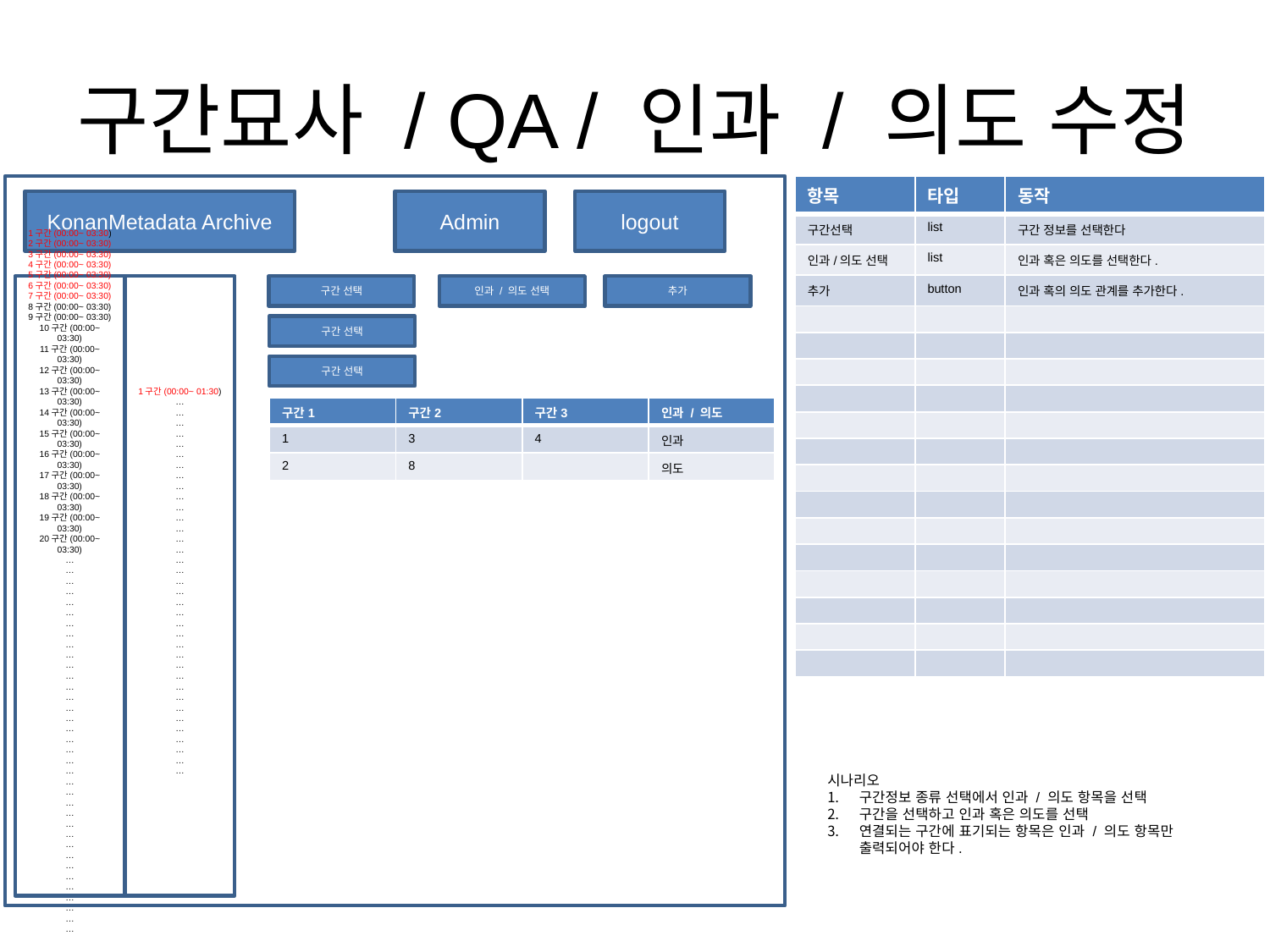

# 구간묘사 / QA / 인과 / 의도 수정

| 항목 | 타입 | 동작 |
| --- | --- | --- |
| 구간선택 | list | 구간 정보를 선택한다 |
| 인과/의도 선택 | list | 인과 혹은 의도를 선택한다. |
| 추가 | button | 인과 혹의 의도 관계를 추가한다. |
|  |  |  |
|  |  |  |
|  |  |  |
|  |  |  |
|  |  |  |
|  |  |  |
|  |  |  |
|  |  |  |
|  |  |  |
|  |  |  |
|  |  |  |
|  |  |  |
|  |  |  |
|  |  |  |
KonanMetadata Archive
Admin
logout
1구간(00:00~ 03:30)
2구간(00:00~ 03:30)
3구간(00:00~ 03:30)
4구간(00:00~ 03:30)
5구간(00:00~ 03:30)
6구간(00:00~ 03:30)
7구간(00:00~ 03:30)
8구간(00:00~ 03:30)
9구간(00:00~ 03:30)
10구간(00:00~ 03:30)
11구간(00:00~ 03:30)
12구간(00:00~ 03:30)
13구간(00:00~ 03:30)
14구간(00:00~ 03:30)
15구간(00:00~ 03:30)
16구간(00:00~ 03:30)
17구간(00:00~ 03:30)
18구간(00:00~ 03:30)
19구간(00:00~ 03:30)
20구간(00:00~ 03:30)
…
…
…
…
…
…
…
…
…
…
…
…
…
…
…
…
…
…
…
…
…
…
…
…
…
…
…
…
…
…
…
…
…
…
…
…

1구간(00:00~ 01:30)
…
…
…
…
…
…
…
…
…
…
…
…
…
…
…
…
…
…
…
…
…
…
…
…
…
…
…
…
…
…
…
…
…
…
…
…

구간 선택
인과 / 의도 선택
추가
구간 선택
구간 선택
| 구간1 | 구간2 | 구간3 | 인과 / 의도 |
| --- | --- | --- | --- |
| 1 | 3 | 4 | 인과 |
| 2 | 8 |  | 의도 |
시나리오
구간정보 종류 선택에서 인과 / 의도 항목을 선택
구간을 선택하고 인과 혹은 의도를 선택
연결되는 구간에 표기되는 항목은 인과 / 의도 항목만 출력되어야 한다.